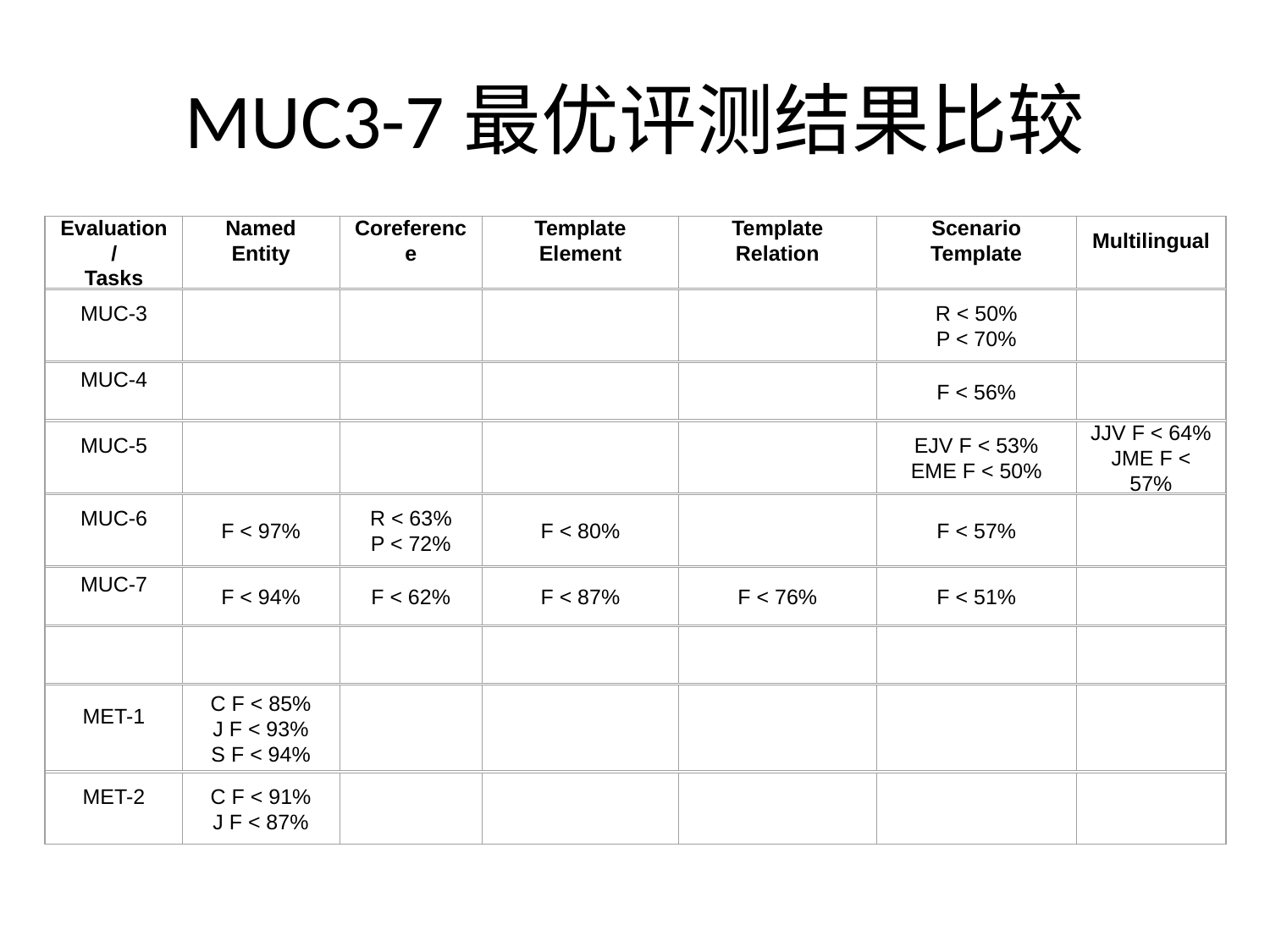

# MUC3-7最优评测结果比较

Evaluation/
Tasks

Named Entity

Coreference

Template Element

Template Relation

Scenario Template

Multilingual

MUC-3

R < 50%
P < 70%

MUC-4

F < 56%

MUC-5

EJV F < 53%
EME F < 50%

JJV F < 64%
JME F < 57%

MUC-6

F < 97%

R < 63%
P < 72%

F < 80%

F < 57%

MUC-7

F < 94%

F < 62%

F < 87%

F < 76%

F < 51%

MET-1

C F < 85%
J F < 93%
S F < 94%

MET-2

C F < 91%
J F < 87%